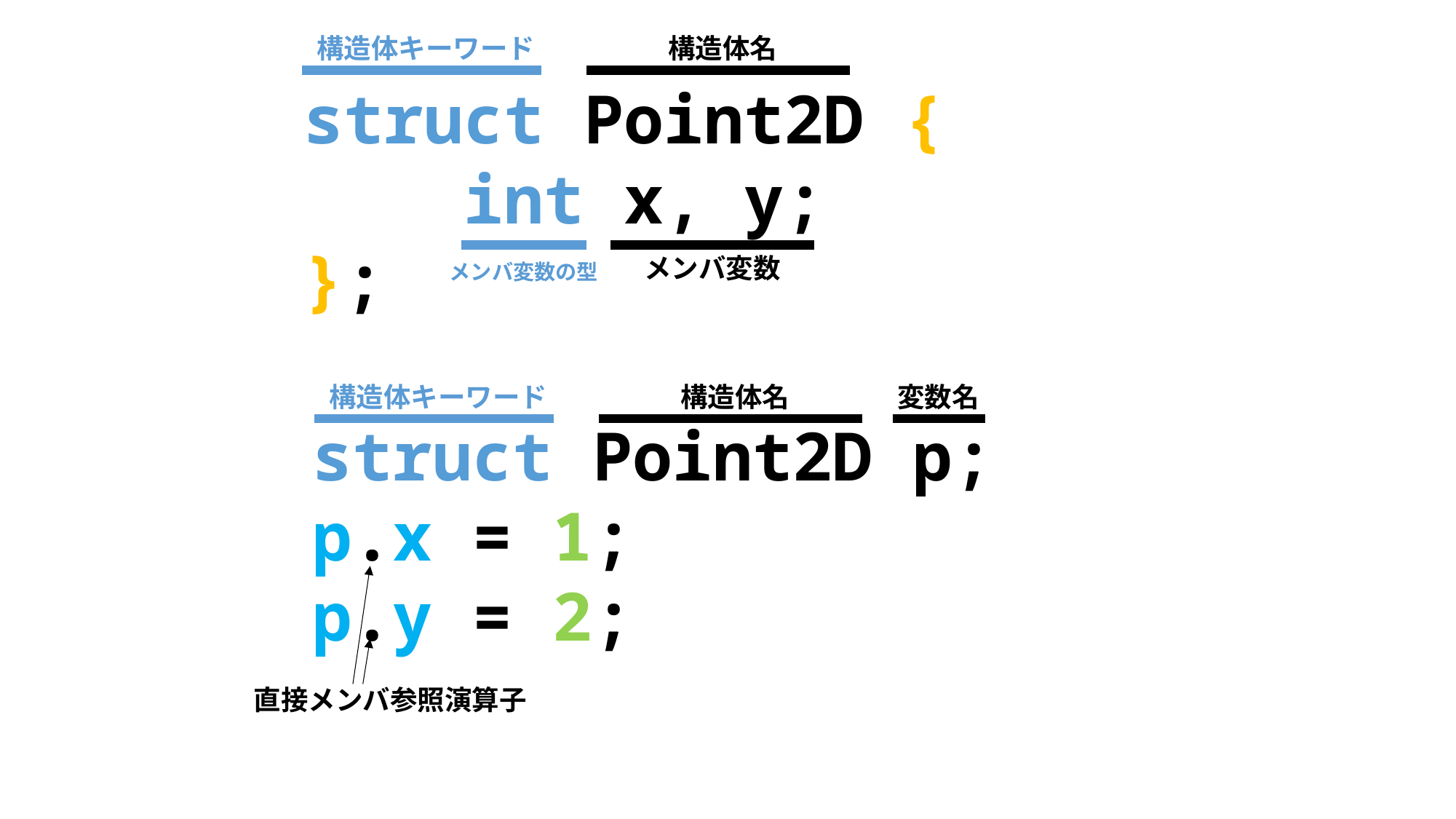

構造体キーワード
構造体名
struct Point2D {
    int x, y;
};
メンバ変数
メンバ変数の型

変数名
構造体キーワード
構造体名
struct Point2D p;
p.x = 1;
p.y = 2;
直接メンバ参照演算子